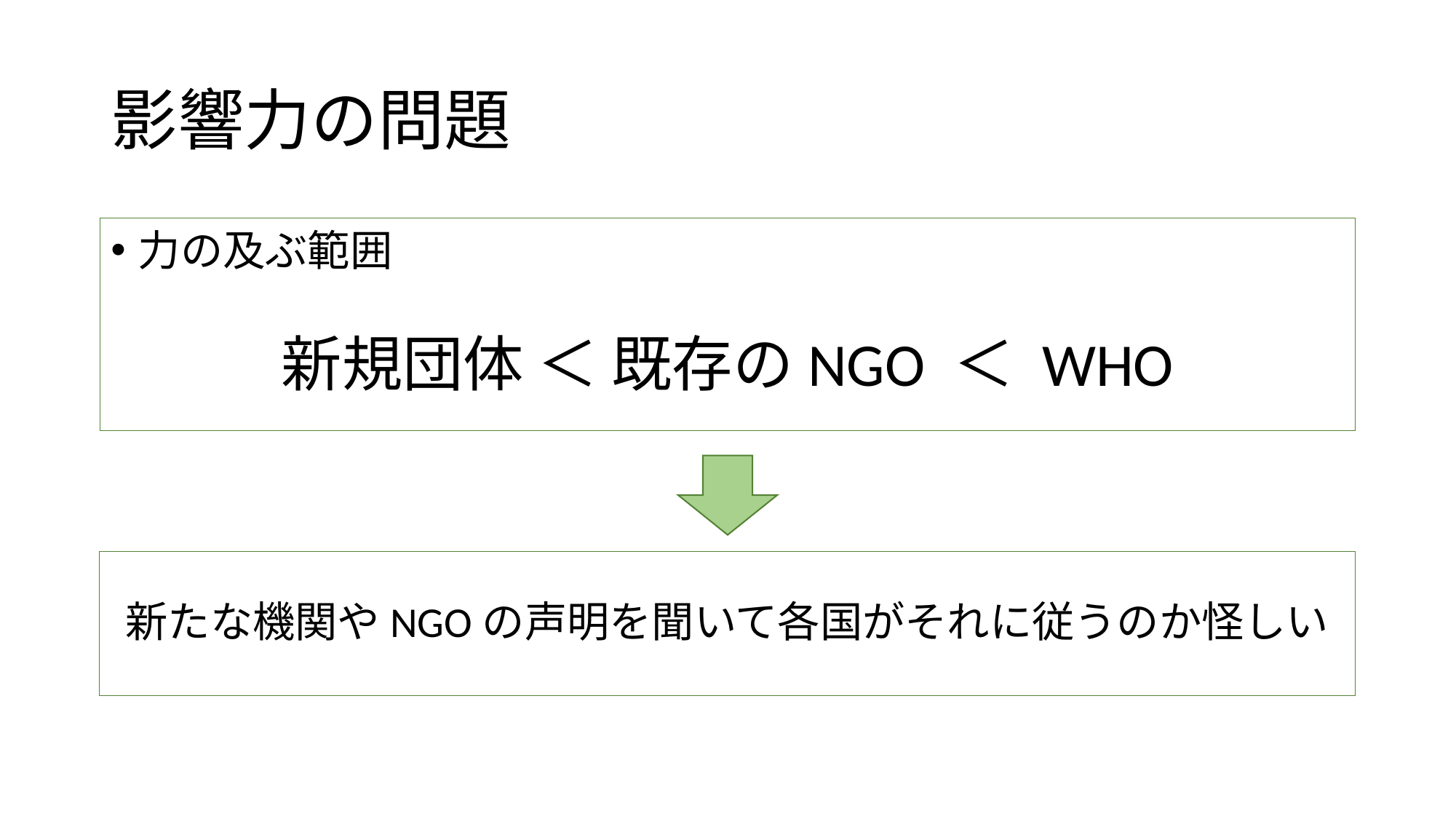

# 影響力の問題
力の及ぶ範囲

新規団体 ＜ 既存のNGO ＜ WHO

新たな機関やNGOの声明を聞いて各国がそれに従うのか怪しい